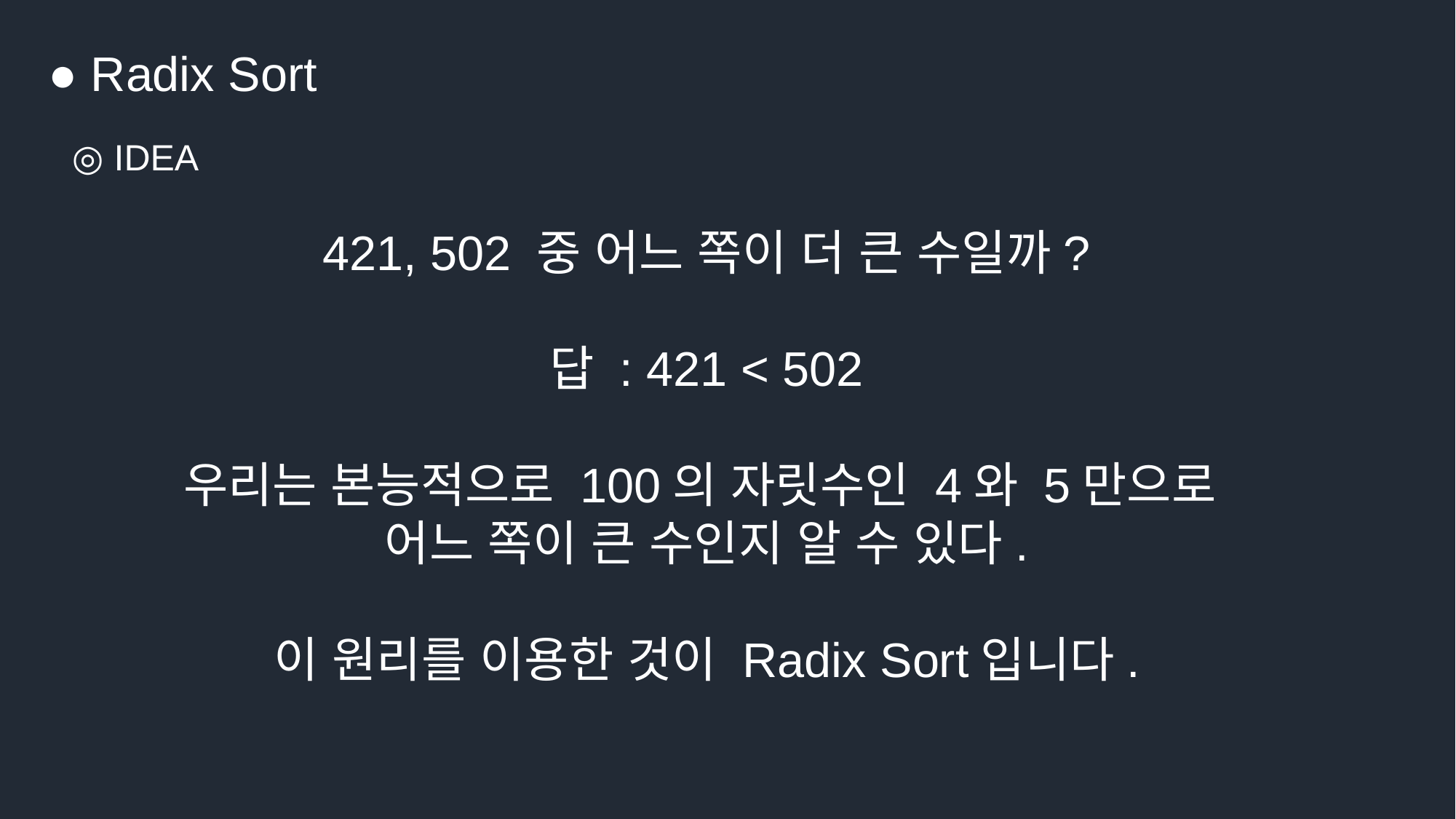

● Radix Sort
◎ IDEA

421, 502 중 어느 쪽이 더 큰 수일까?

답 : 421 < 502

우리는 본능적으로 100의 자릿수인 4와 5만으로
어느 쪽이 큰 수인지 알 수 있다.

이 원리를 이용한 것이 Radix Sort입니다.